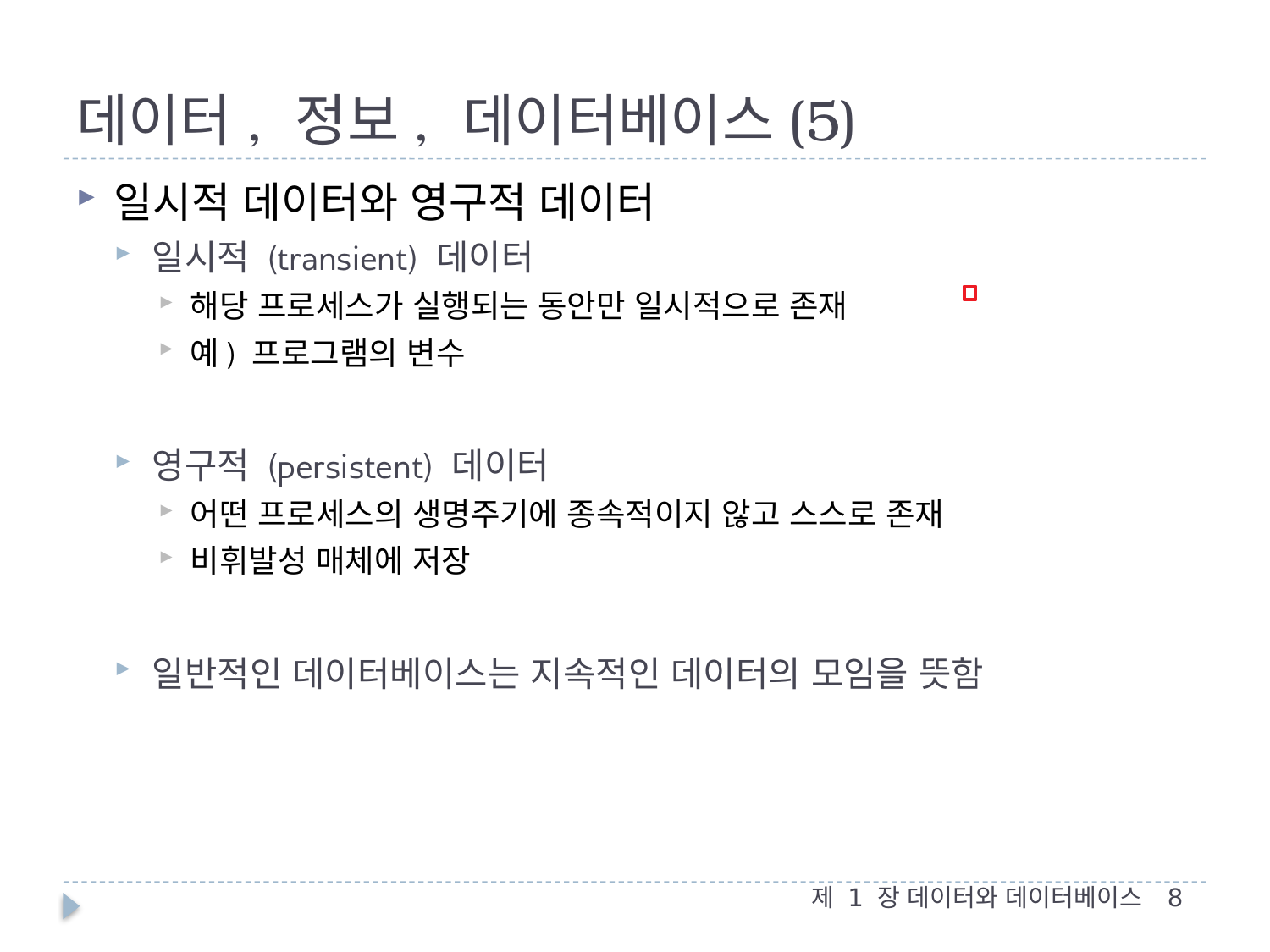

# 데이터, 정보, 데이터베이스(5)
일시적 데이터와 영구적 데이터
일시적 (transient) 데이터
해당 프로세스가 실행되는 동안만 일시적으로 존재
예) 프로그램의 변수

영구적 (persistent) 데이터
어떤 프로세스의 생명주기에 종속적이지 않고 스스로 존재
비휘발성 매체에 저장

일반적인 데이터베이스는 지속적인 데이터의 모임을 뜻함

제 1 장 데이터와 데이터베이스
8